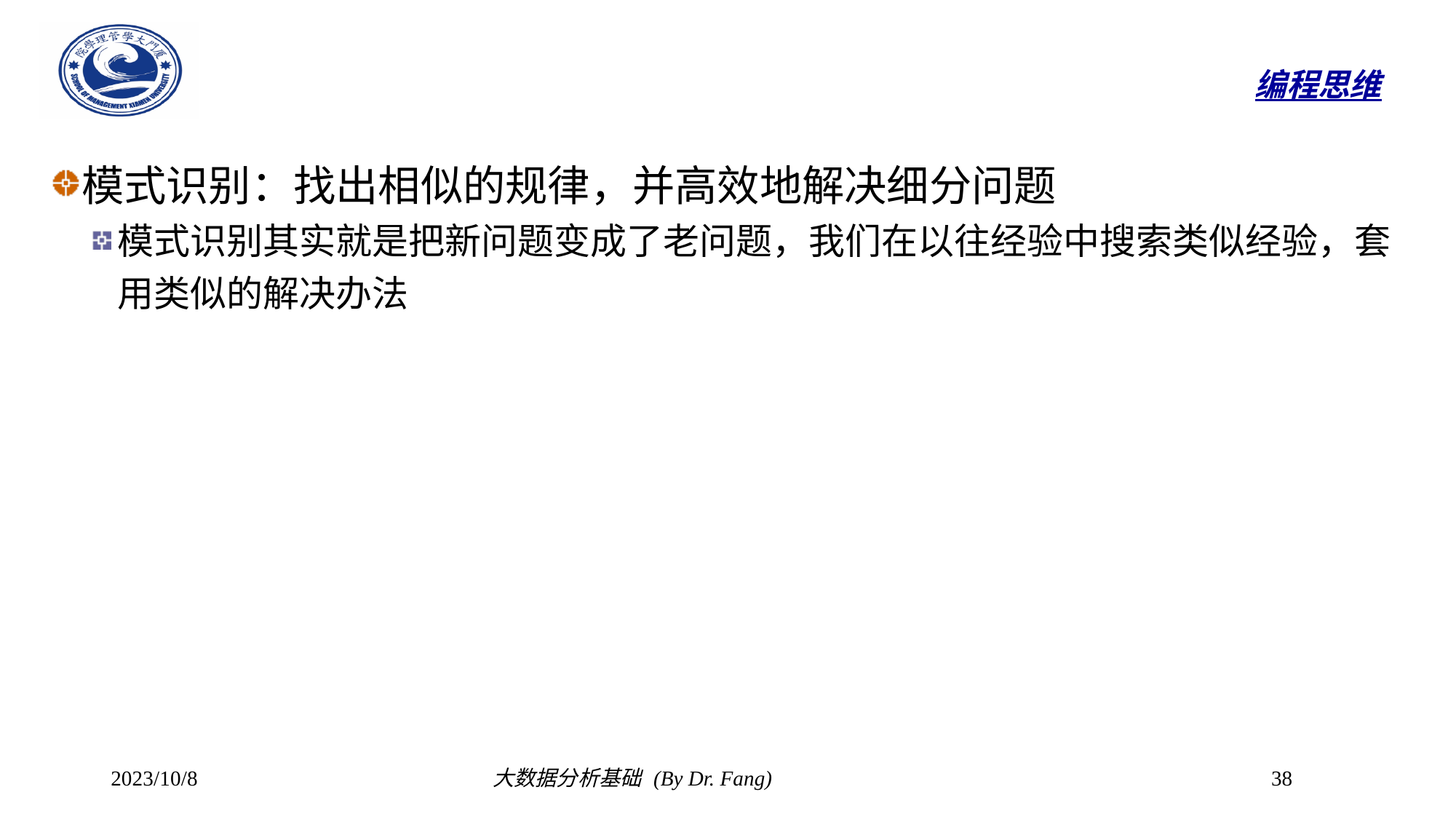

# 编程思维
模式识别：找出相似的规律，并高效地解决细分问题
模式识别其实就是把新问题变成了老问题，我们在以往经验中搜索类似经验，套用类似的解决办法
2023/10/8
大数据分析基础 (By Dr. Fang)
38